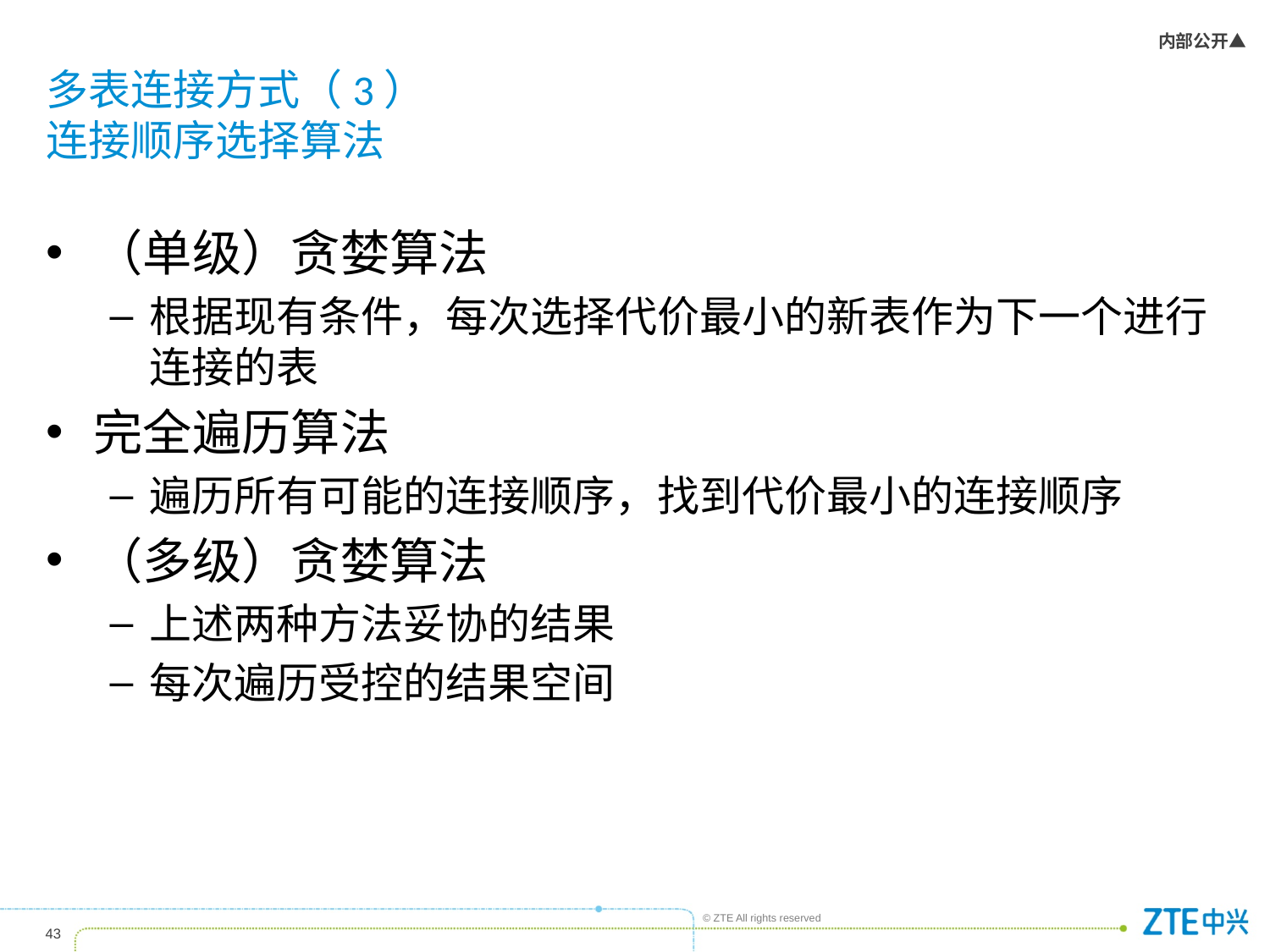

# 多表连接方式（3） 连接顺序选择算法
（单级）贪婪算法
根据现有条件，每次选择代价最小的新表作为下一个进行连接的表
完全遍历算法
遍历所有可能的连接顺序，找到代价最小的连接顺序
（多级）贪婪算法
上述两种方法妥协的结果
每次遍历受控的结果空间